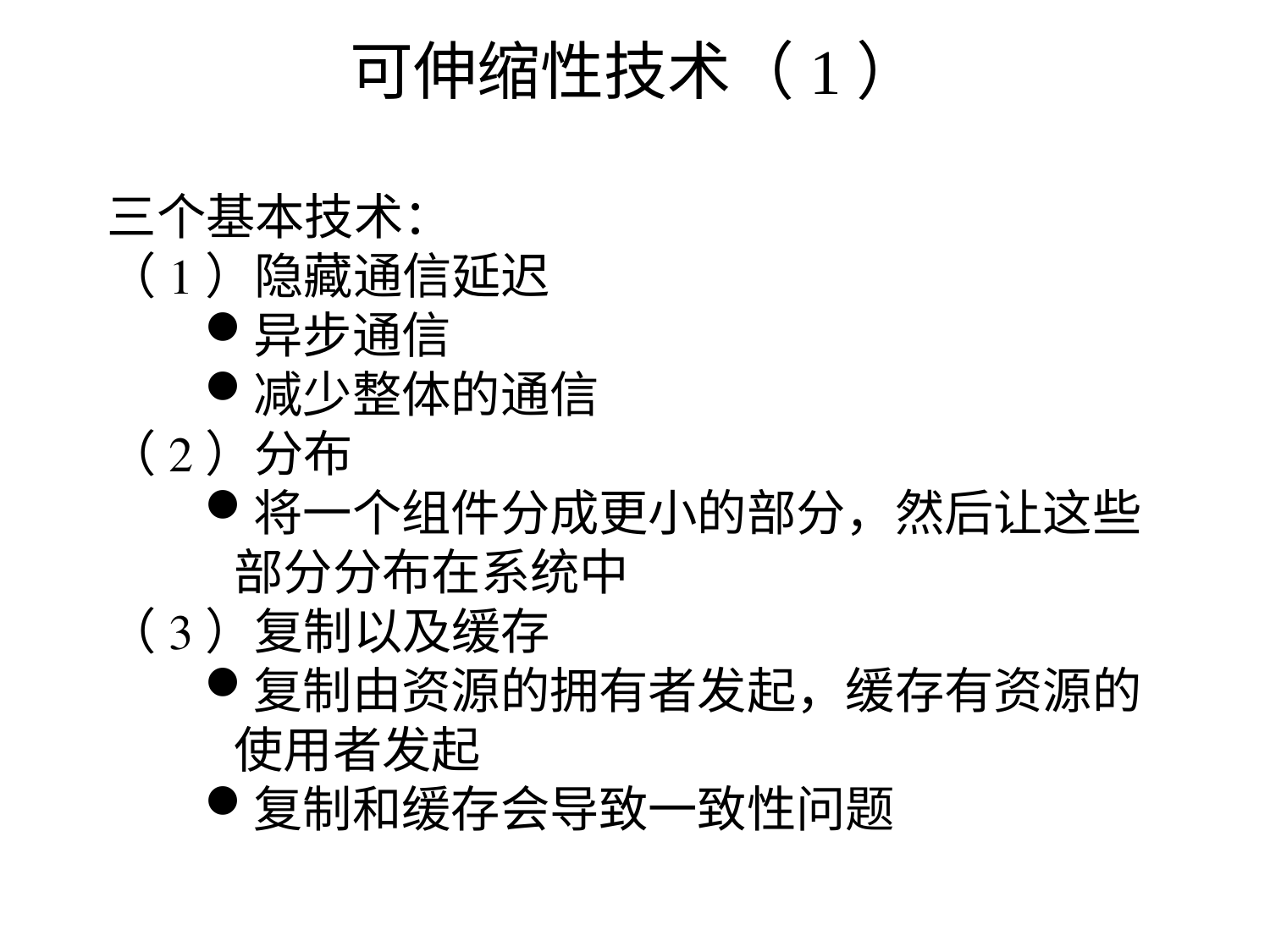

# 可伸缩性技术（1）
三个基本技术：
（1）隐藏通信延迟
异步通信
减少整体的通信
（2）分布
将一个组件分成更小的部分，然后让这些部分分布在系统中
（3）复制以及缓存
复制由资源的拥有者发起，缓存有资源的使用者发起
复制和缓存会导致一致性问题